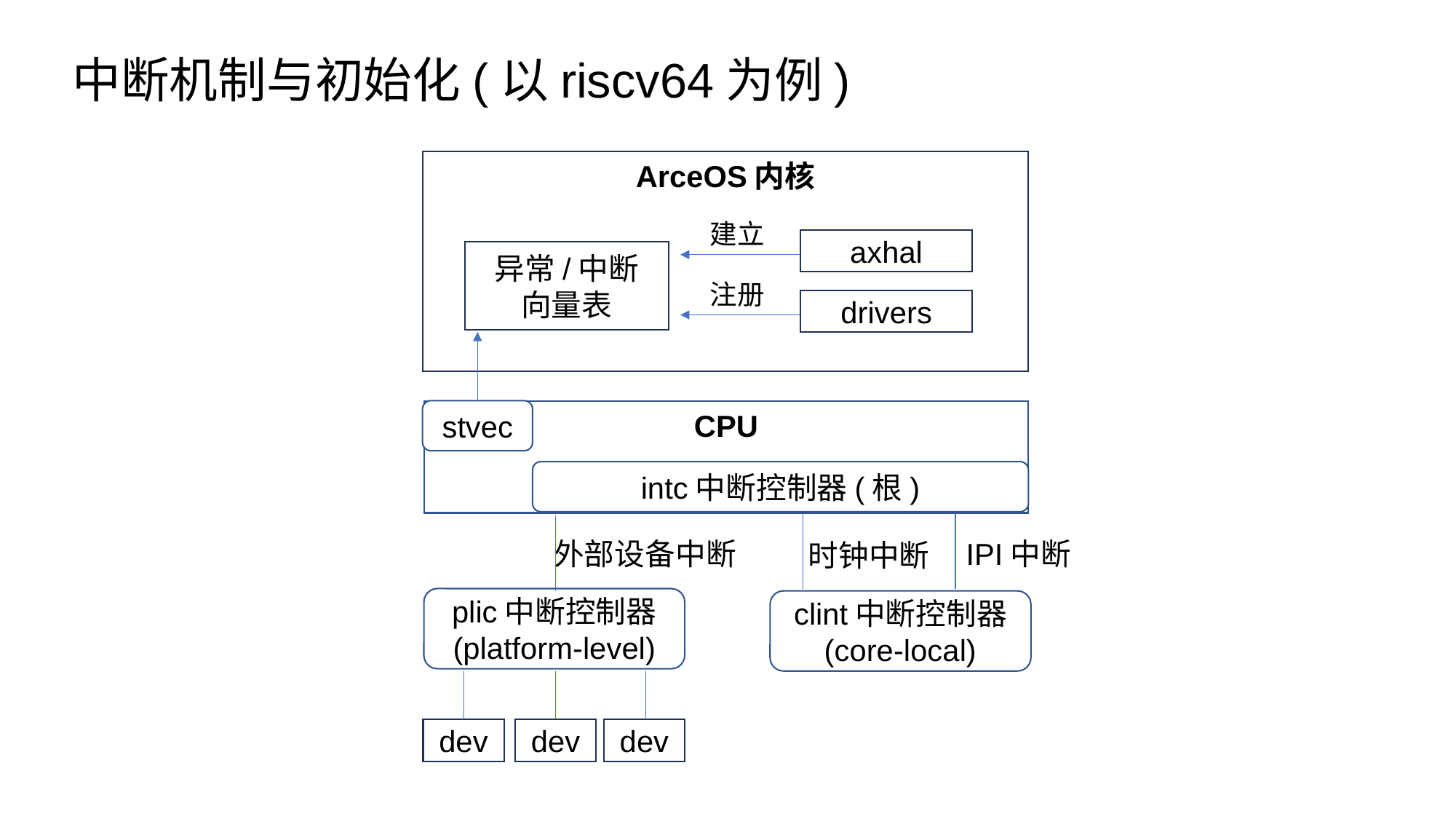

中断机制与初始化(以riscv64为例)
ArceOS内核
建立
axhal
异常/中断
向量表
注册
drivers
stvec
CPU
intc中断控制器(根)
外部设备中断
IPI中断
时钟中断
plic中断控制器
(platform-level)
clint中断控制器
(core-local)
dev
dev
dev